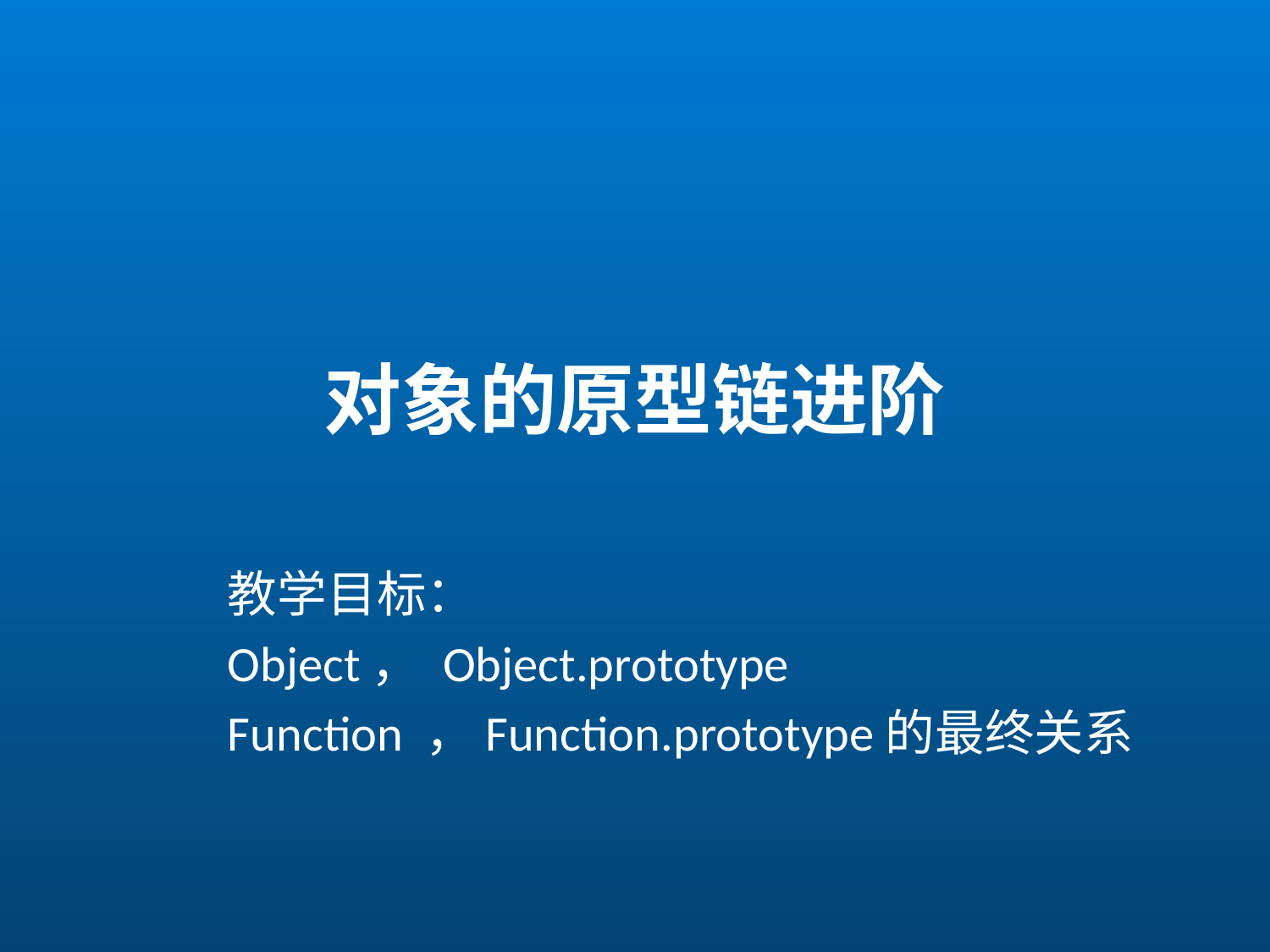

# 对象的原型链进阶
教学目标：
Object， Object.prototype
Function ，Function.prototype的最终关系